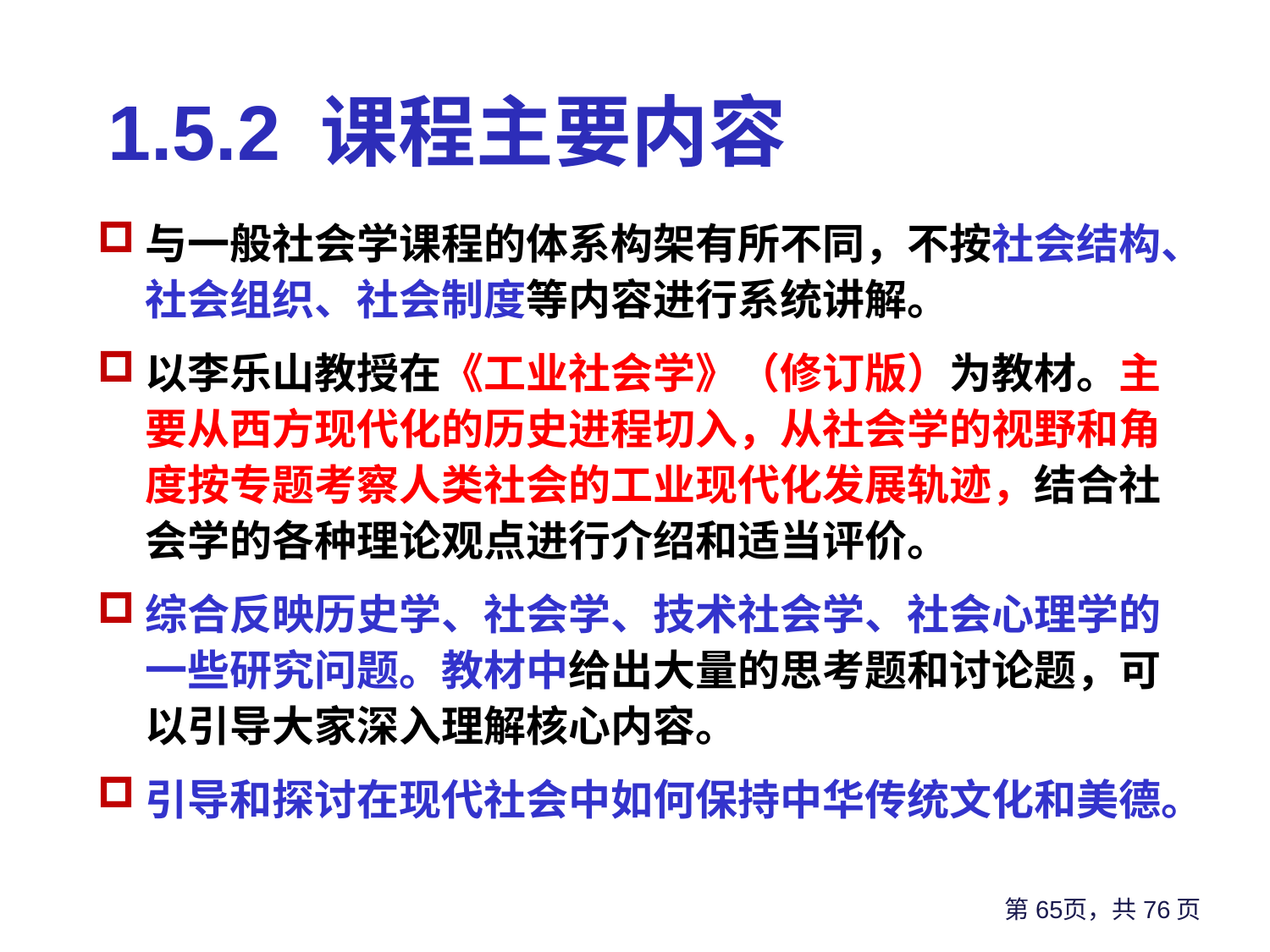

# 1.5.2 课程主要内容
与一般社会学课程的体系构架有所不同，不按社会结构、社会组织、社会制度等内容进行系统讲解。
以李乐山教授在《工业社会学》（修订版）为教材。主要从西方现代化的历史进程切入，从社会学的视野和角度按专题考察人类社会的工业现代化发展轨迹，结合社会学的各种理论观点进行介绍和适当评价。
综合反映历史学、社会学、技术社会学、社会心理学的一些研究问题。教材中给出大量的思考题和讨论题，可以引导大家深入理解核心内容。
引导和探讨在现代社会中如何保持中华传统文化和美德。
第65页，共76页